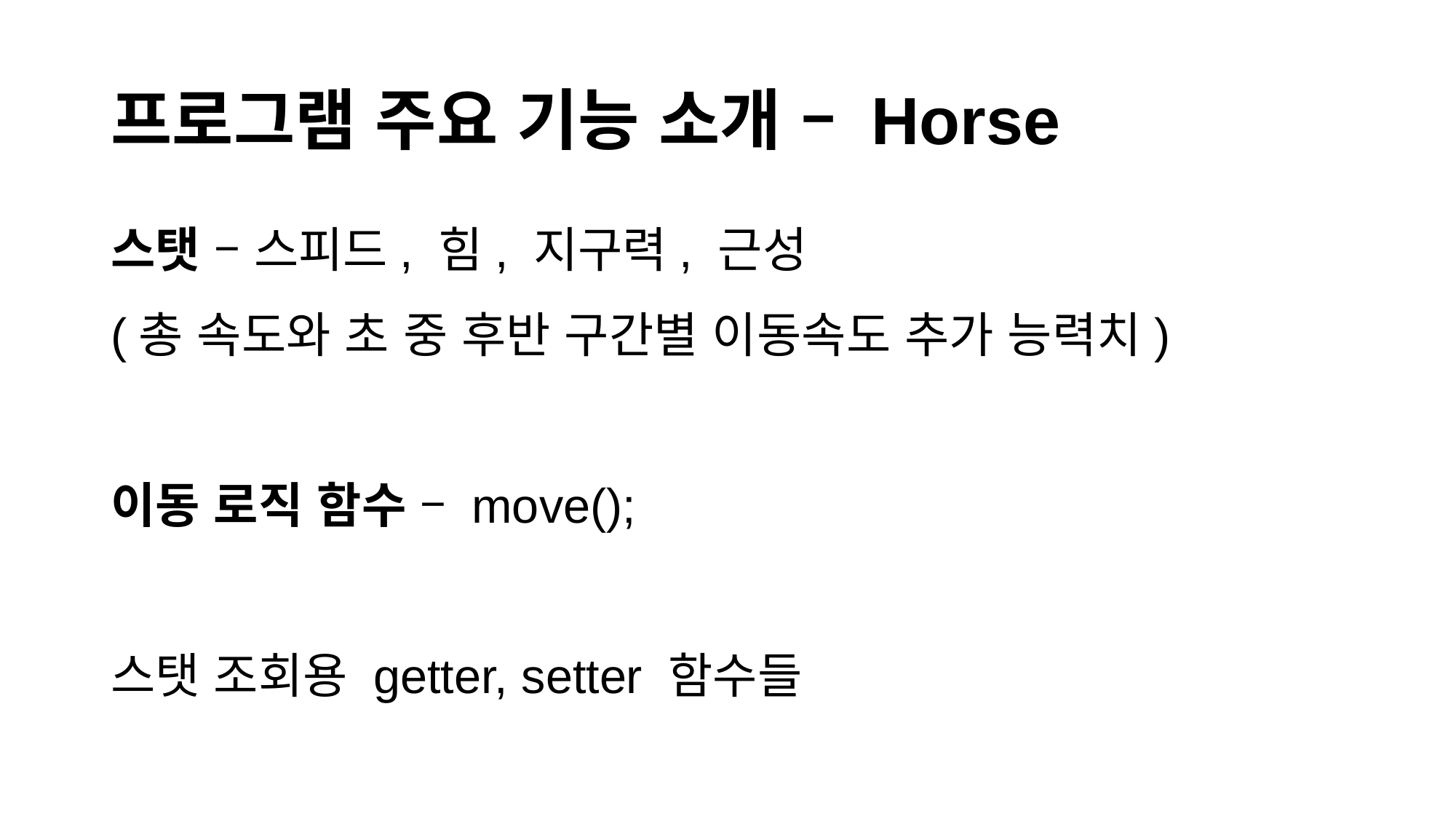

# 프로그램 주요 기능 소개 – Horse
스탯 – 스피드, 힘, 지구력, 근성
(총 속도와 초 중 후반 구간별 이동속도 추가 능력치)

이동 로직 함수 – move();

스탯 조회용 getter, setter 함수들